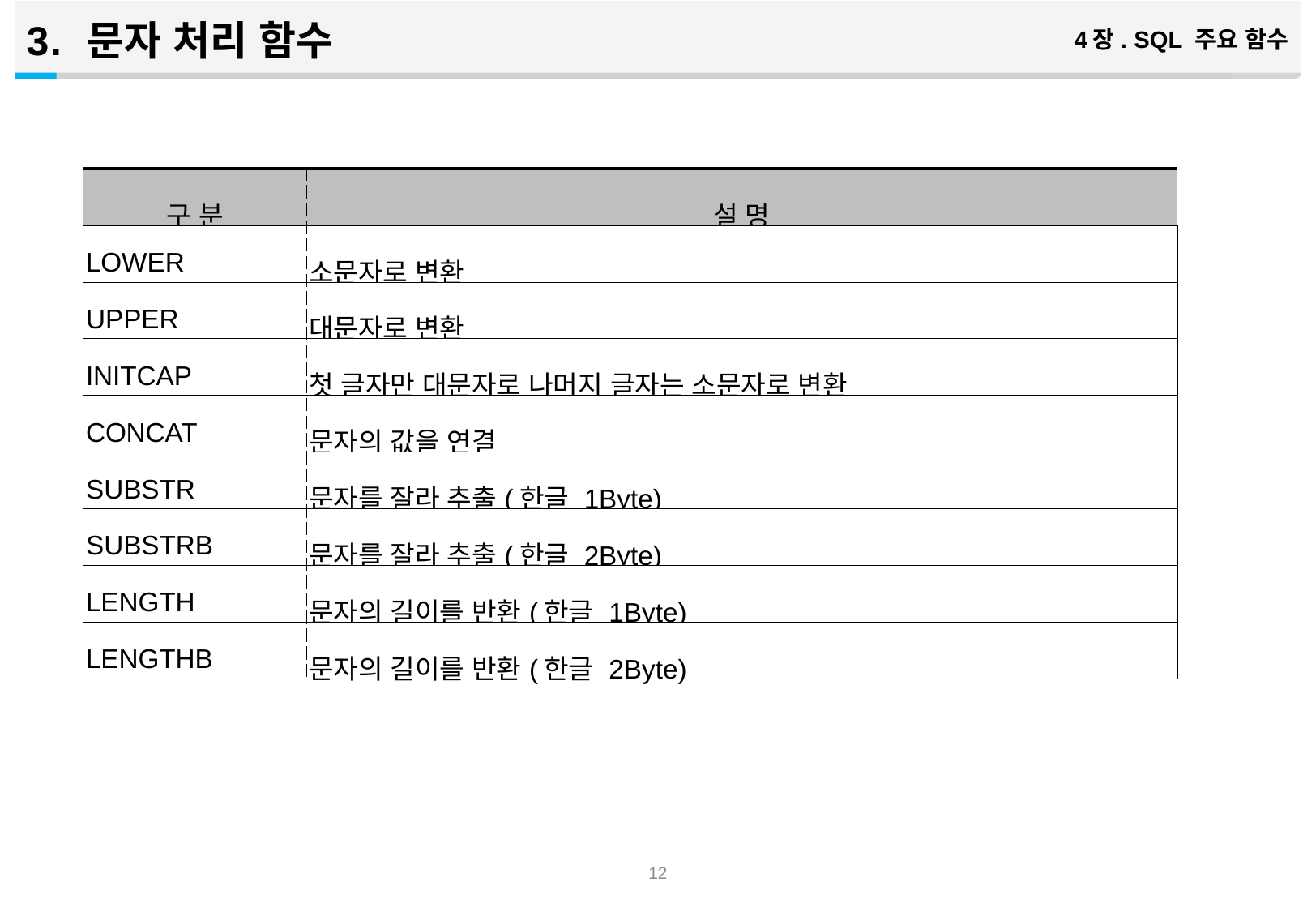

문자 처리 함수
4장. SQL 주요 함수
| 구 분 | 설 명 |  |
| --- | --- | --- |
| LOWER | 소문자로 변환 |  |
| UPPER | 대문자로 변환 |  |
| INITCAP | 첫 글자만 대문자로 나머지 글자는 소문자로 변환 |  |
| CONCAT | 문자의 값을 연결 |  |
| SUBSTR | 문자를 잘라 추출(한글 1Byte) |  |
| SUBSTRB | 문자를 잘라 추출(한글 2Byte) |  |
| LENGTH | 문자의 길이를 반환(한글 1Byte) |  |
| LENGTHB | 문자의 길이를 반환(한글 2Byte) |  |
12